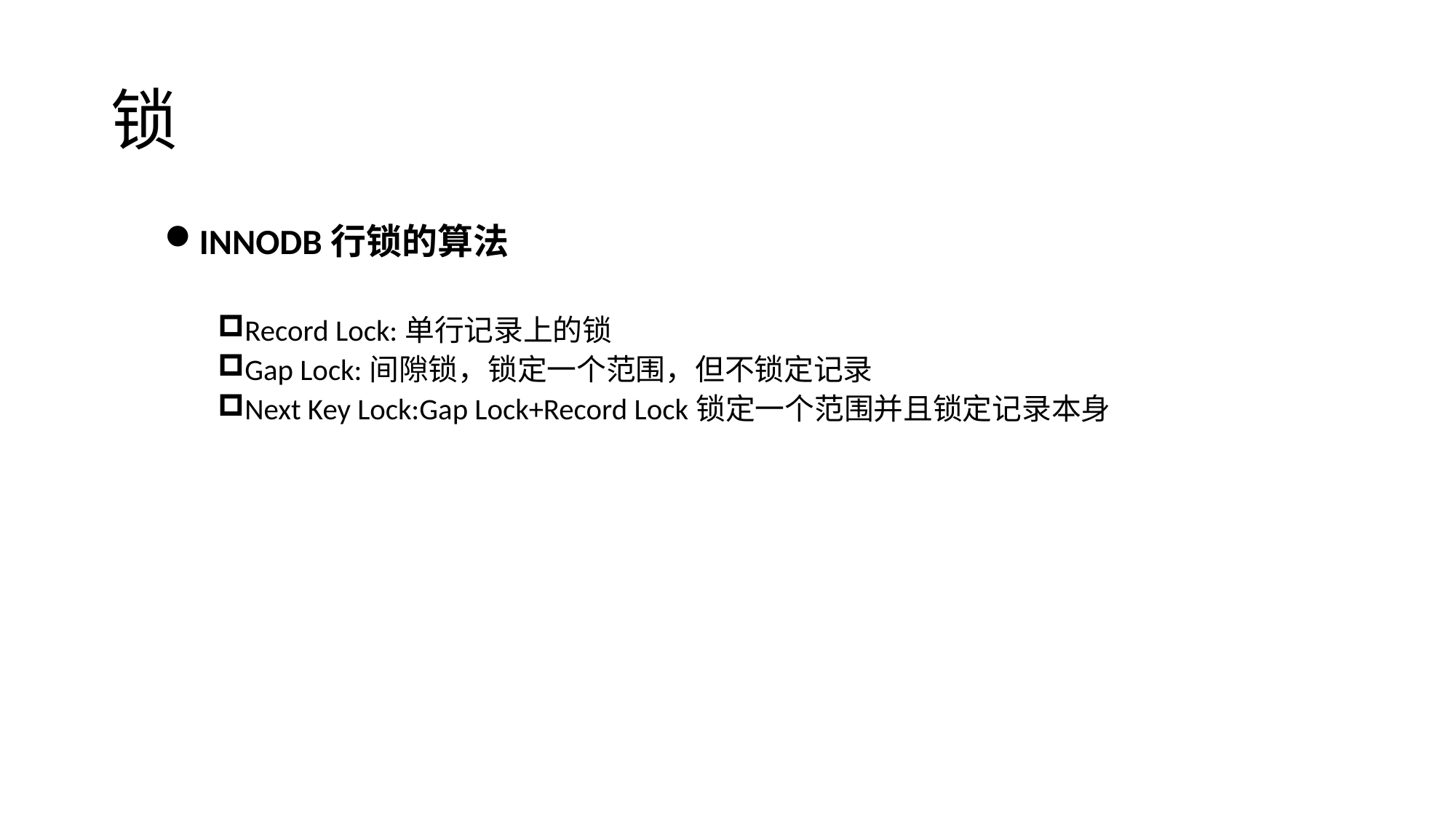

# 锁
INNODB行锁的算法

Record Lock:单行记录上的锁
Gap Lock:间隙锁，锁定一个范围，但不锁定记录
Next Key Lock:Gap Lock+Record Lock锁定一个范围并且锁定记录本身